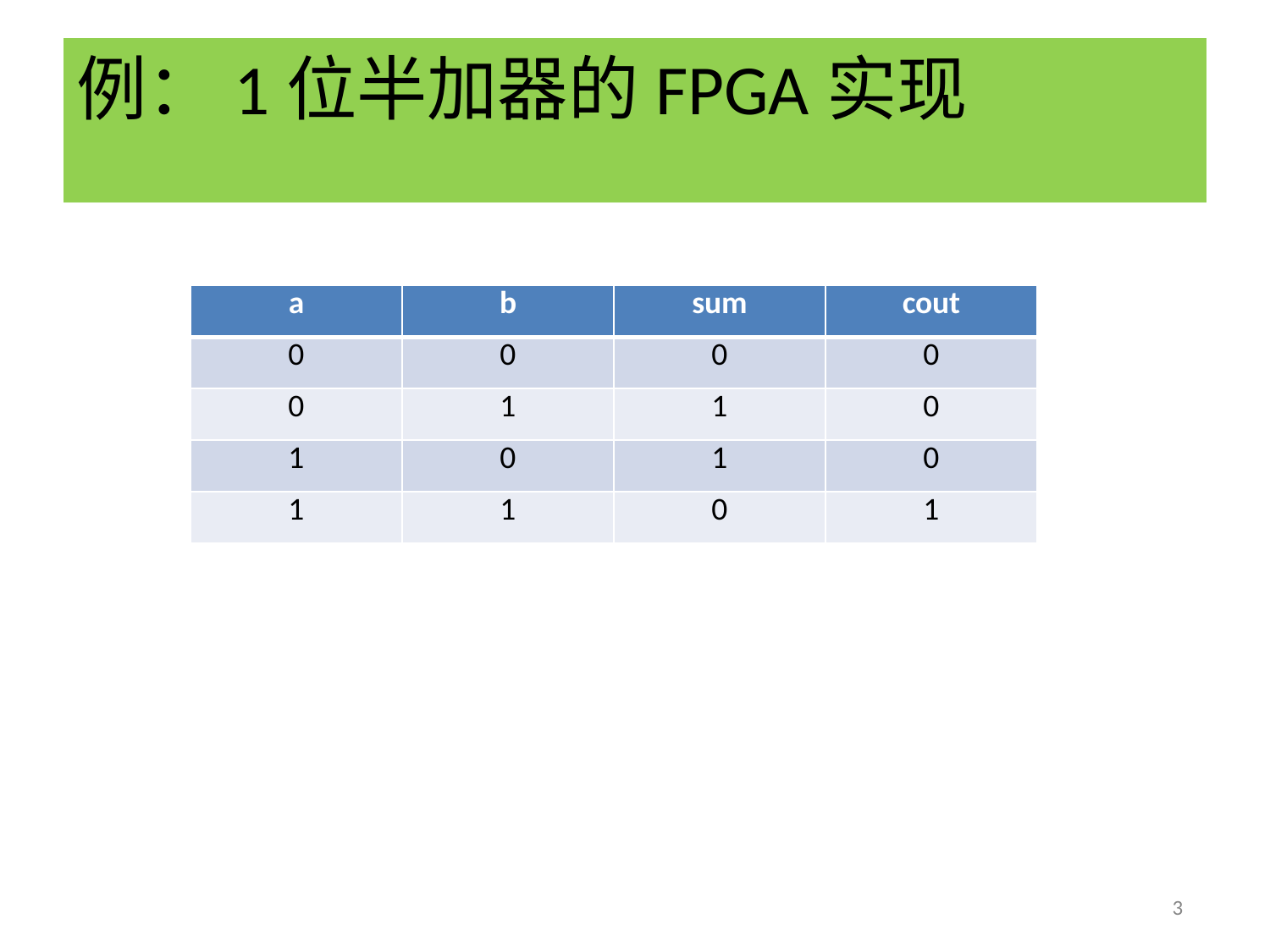

# 例：1位半加器的FPGA实现
| a | b | sum | cout |
| --- | --- | --- | --- |
| 0 | 0 | 0 | 0 |
| 0 | 1 | 1 | 0 |
| 1 | 0 | 1 | 0 |
| 1 | 1 | 0 | 1 |
3